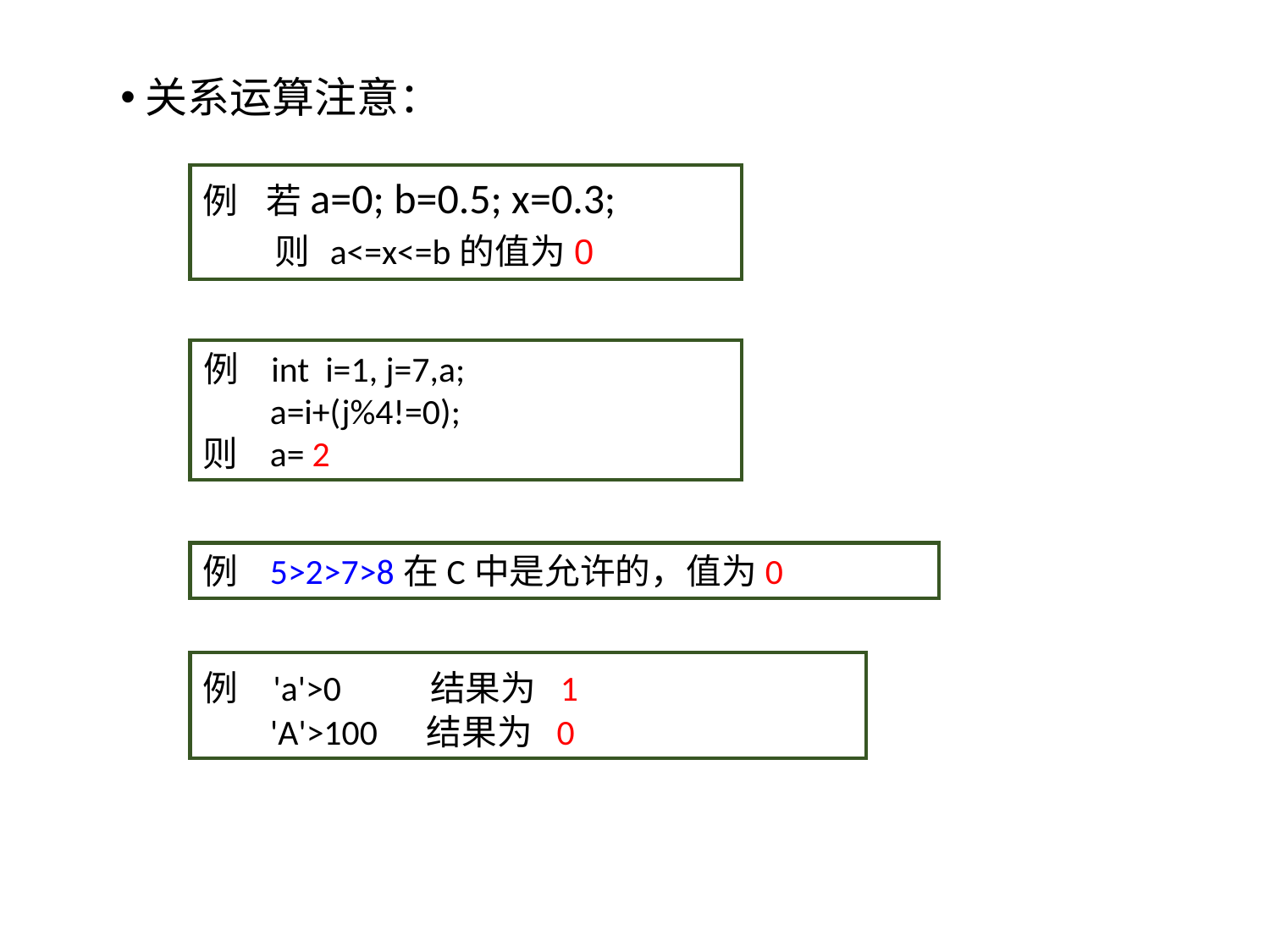

关系运算注意：
例   若a=0; b=0.5; x=0.3;
则 a<=x<=b的值为0
例   int  i=1, j=7,a;
       a=i+(j%4!=0);
则   a= 2
例   5>2>7>8在C中是允许的，值为0
例   'a'>0          结果为  1
'A'>100     结果为  0